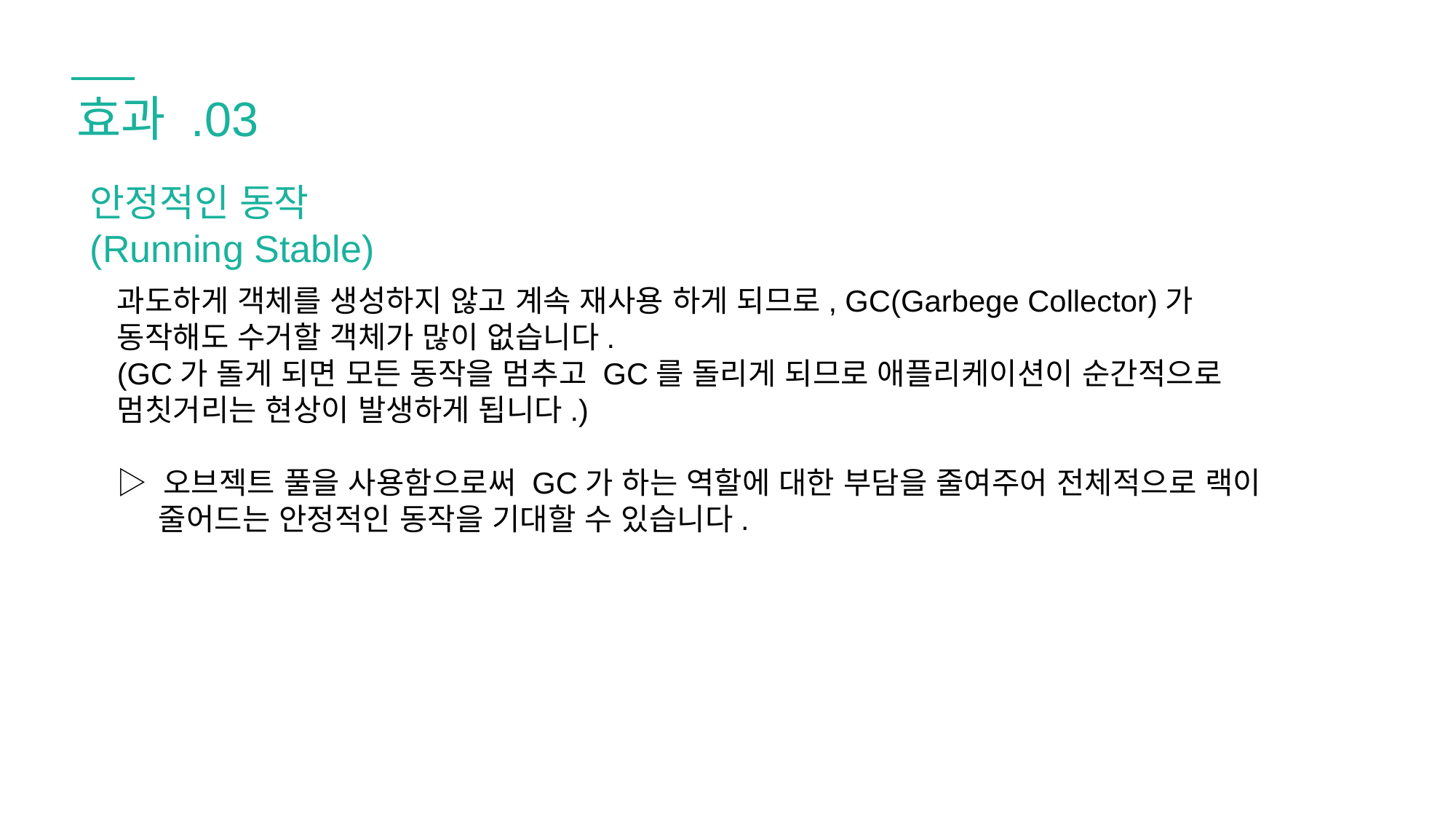

효과 .03
안정적인 동작
(Running Stable)
과도하게 객체를 생성하지 않고 계속 재사용 하게 되므로, GC(Garbege Collector)가
동작해도 수거할 객체가 많이 없습니다.
(GC가 돌게 되면 모든 동작을 멈추고 GC를 돌리게 되므로 애플리케이션이 순간적으로
멈칫거리는 현상이 발생하게 됩니다.)

▷ 오브젝트 풀을 사용함으로써 GC가 하는 역할에 대한 부담을 줄여주어 전체적으로 랙이
    줄어드는 안정적인 동작을 기대할 수 있습니다.
BUSINESS